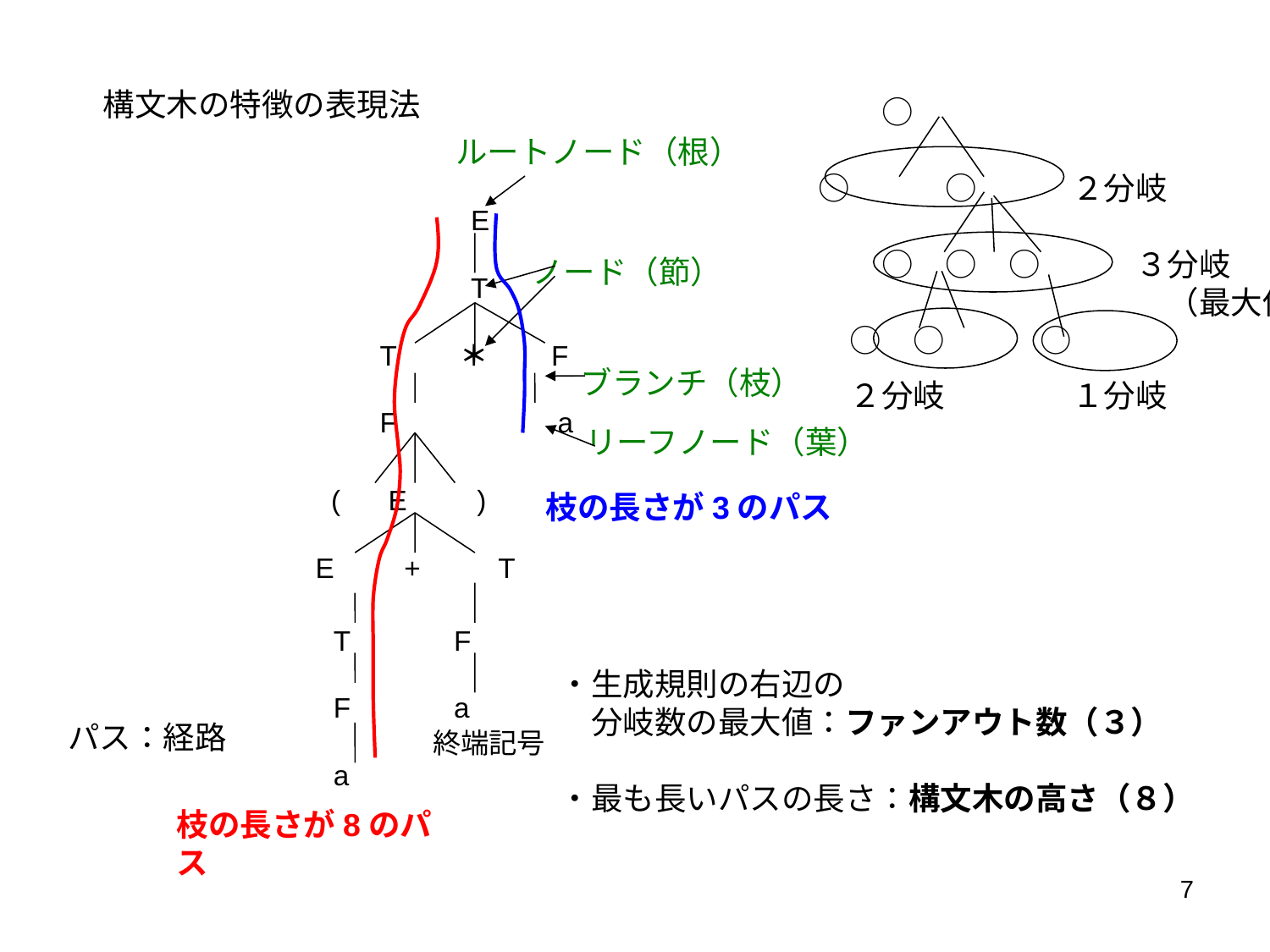

構文木の特徴の表現法
　　　○

　○　　　○　　　２分岐

　　　○　○　○　　　３分岐
　　　　　　　　　　　　（最大値）
　　○　○　　　○

　　２分岐　　　　１分岐
ルートノード（根）

　　　E

　　　T

T　　＊　　F

F　　　 　　a

ノード（節）

ブランチ（枝）

リーフノード（葉）

  (　 E　　)

E　　+ 　　T
枝の長さが3のパス

T

F

a

F

a

・生成規則の右辺の
　分岐数の最大値：ファンアウト数（３）

・最も長いパスの長さ：構文木の高さ（８）
パス：経路
終端記号

枝の長さが8のパス
7